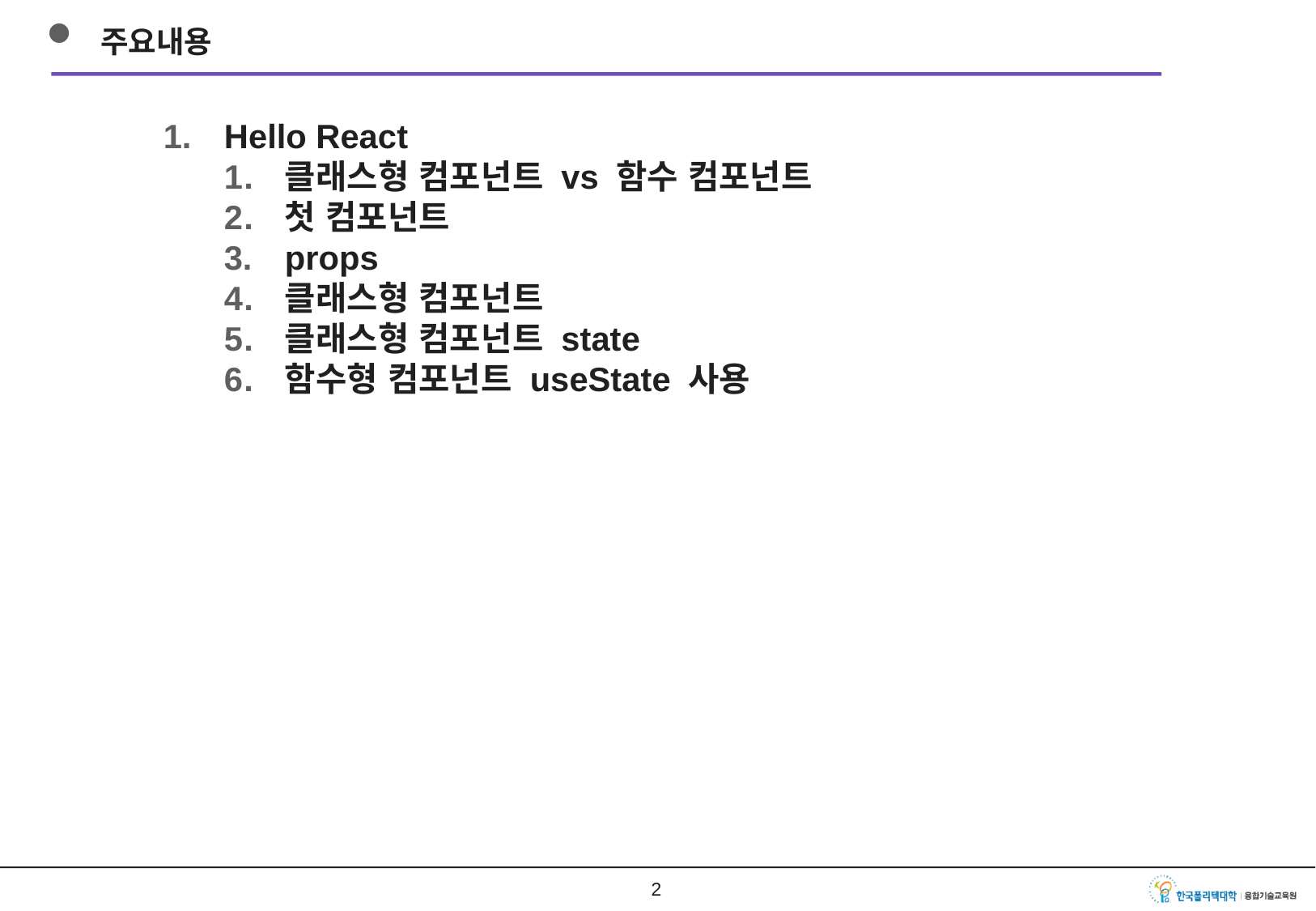

주요내용
Hello React
클래스형 컴포넌트 vs 함수 컴포넌트
첫 컴포넌트
props
클래스형 컴포넌트
클래스형 컴포넌트 state
함수형 컴포넌트 useState 사용
2